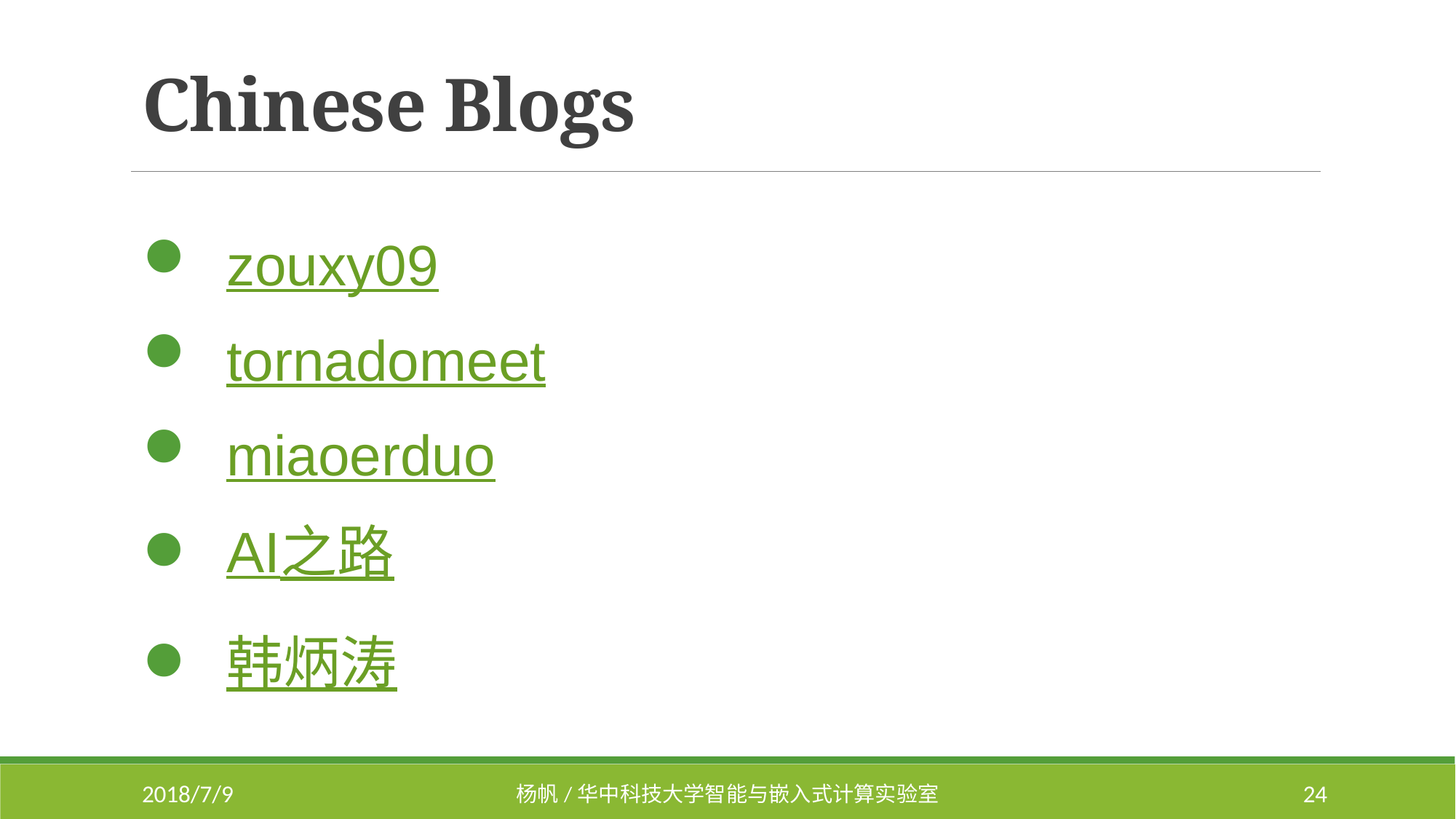

# Chinese Blogs
zouxy09
tornadomeet
miaoerduo
AI之路
韩炳涛
2018/7/9
杨帆/华中科技大学智能与嵌入式计算实验室
24